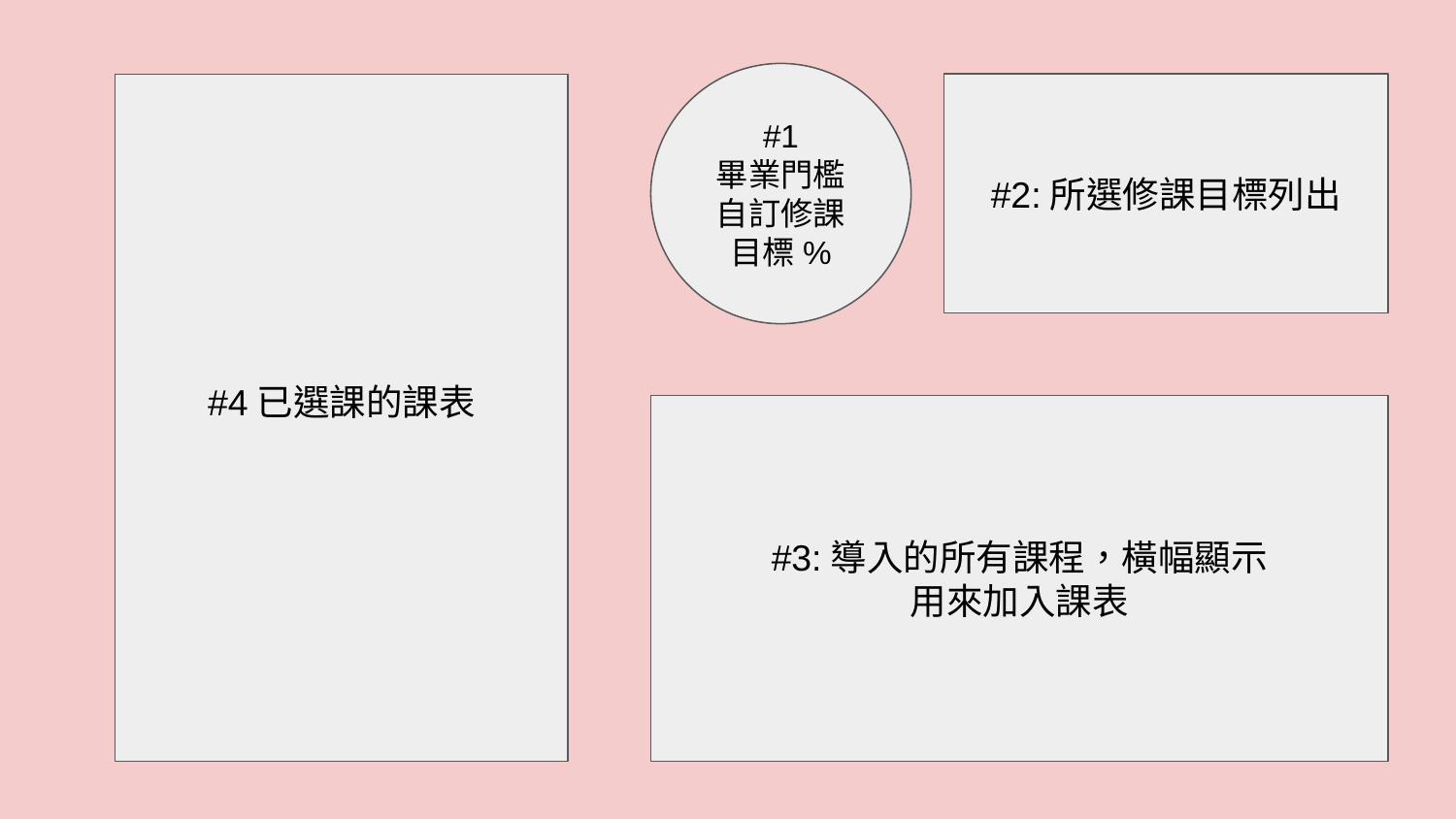

#1
畢業門檻
自訂修課目標%
#4已選課的課表

#2:所選修課目標列出
#3:導入的所有課程，橫幅顯示
用來加入課表